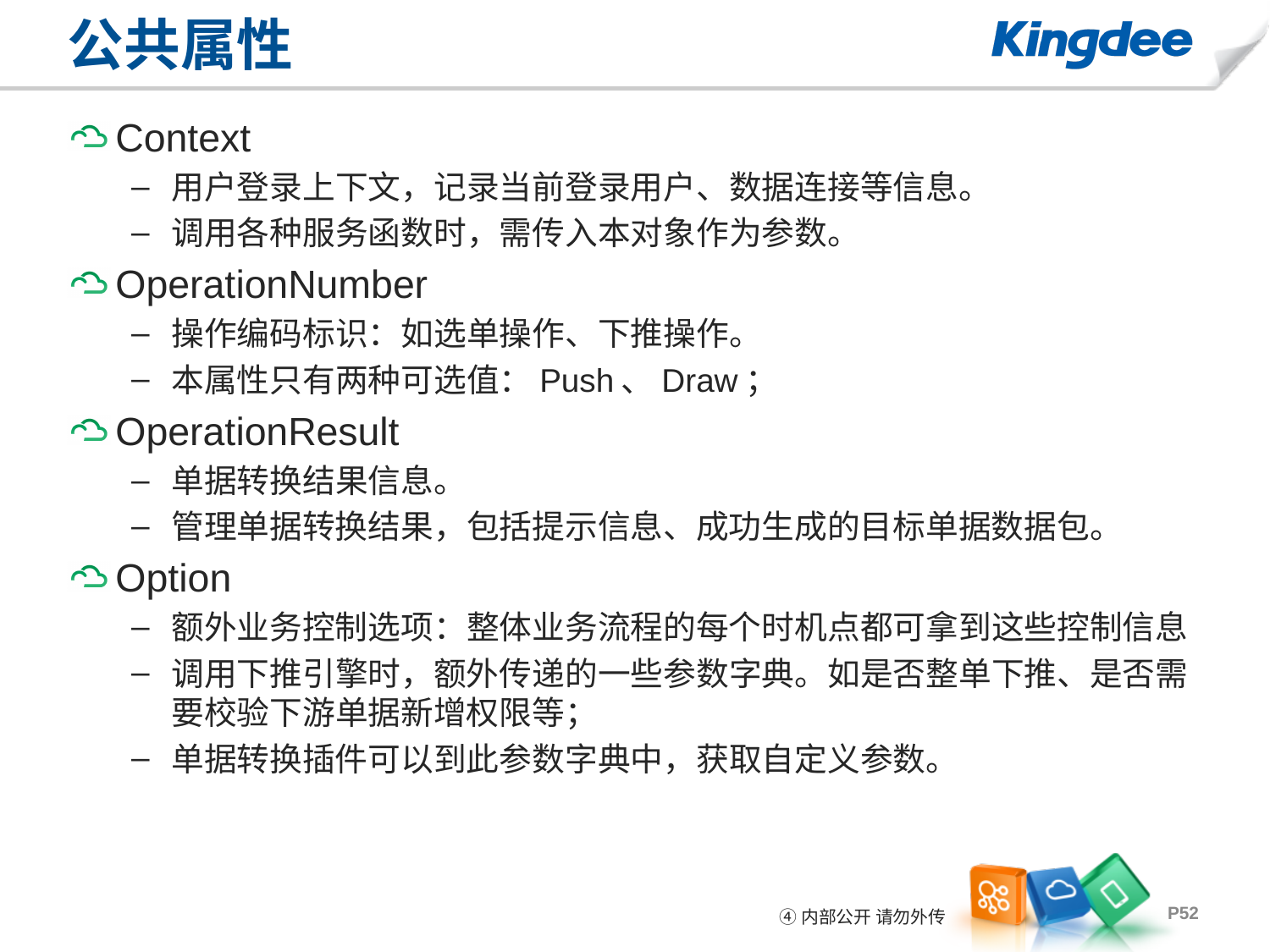

# 公共属性
Context
用户登录上下文，记录当前登录用户、数据连接等信息。
调用各种服务函数时，需传入本对象作为参数。
OperationNumber
操作编码标识：如选单操作、下推操作。
本属性只有两种可选值：Push、Draw；
OperationResult
单据转换结果信息。
管理单据转换结果，包括提示信息、成功生成的目标单据数据包。
Option
额外业务控制选项：整体业务流程的每个时机点都可拿到这些控制信息
调用下推引擎时，额外传递的一些参数字典。如是否整单下推、是否需要校验下游单据新增权限等；
单据转换插件可以到此参数字典中，获取自定义参数。